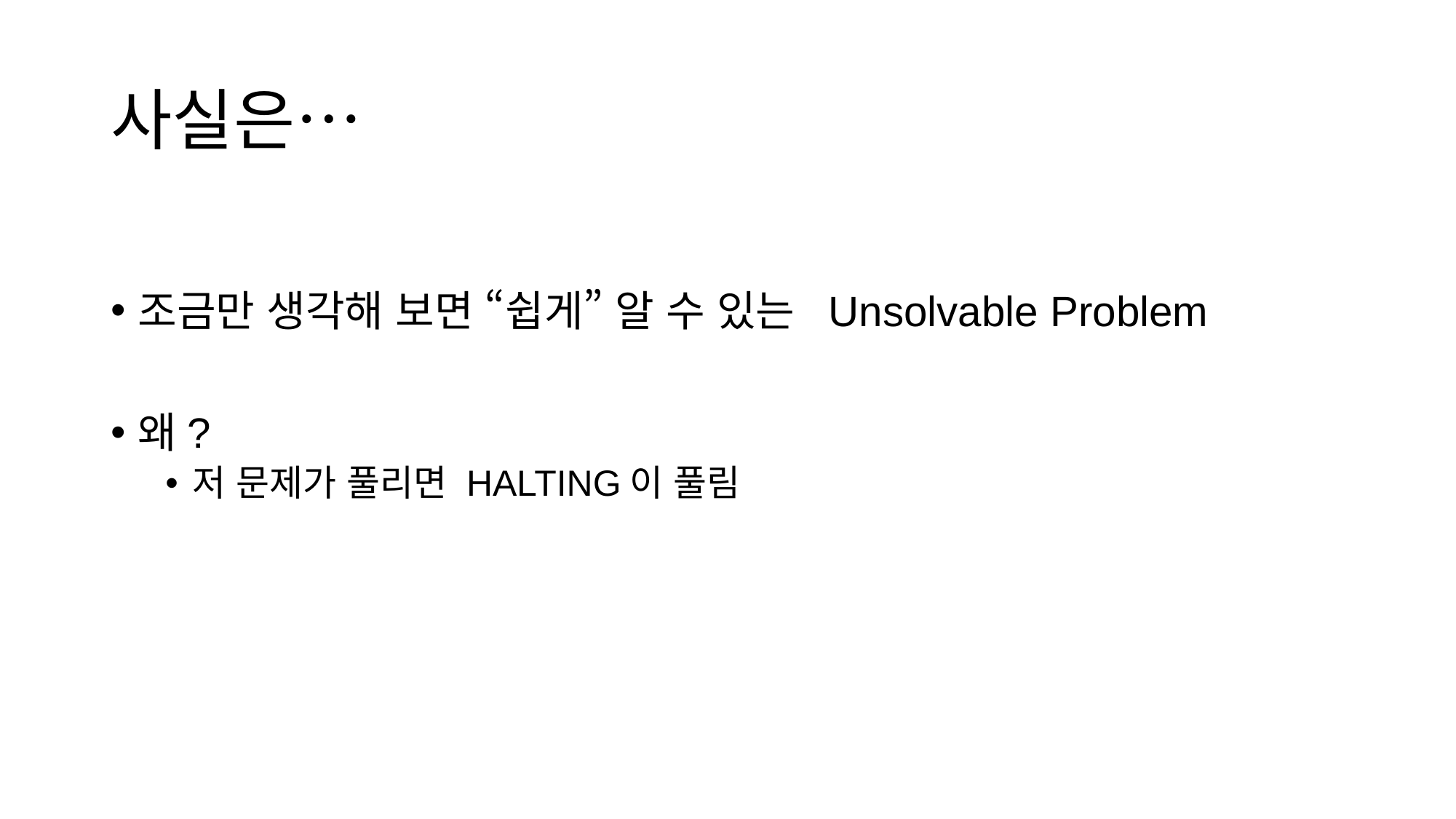

# 사실은…

조금만 생각해 보면 “쉽게” 알 수 있는  Unsolvable Problem

왜?
저 문제가 풀리면 HALTING이 풀림